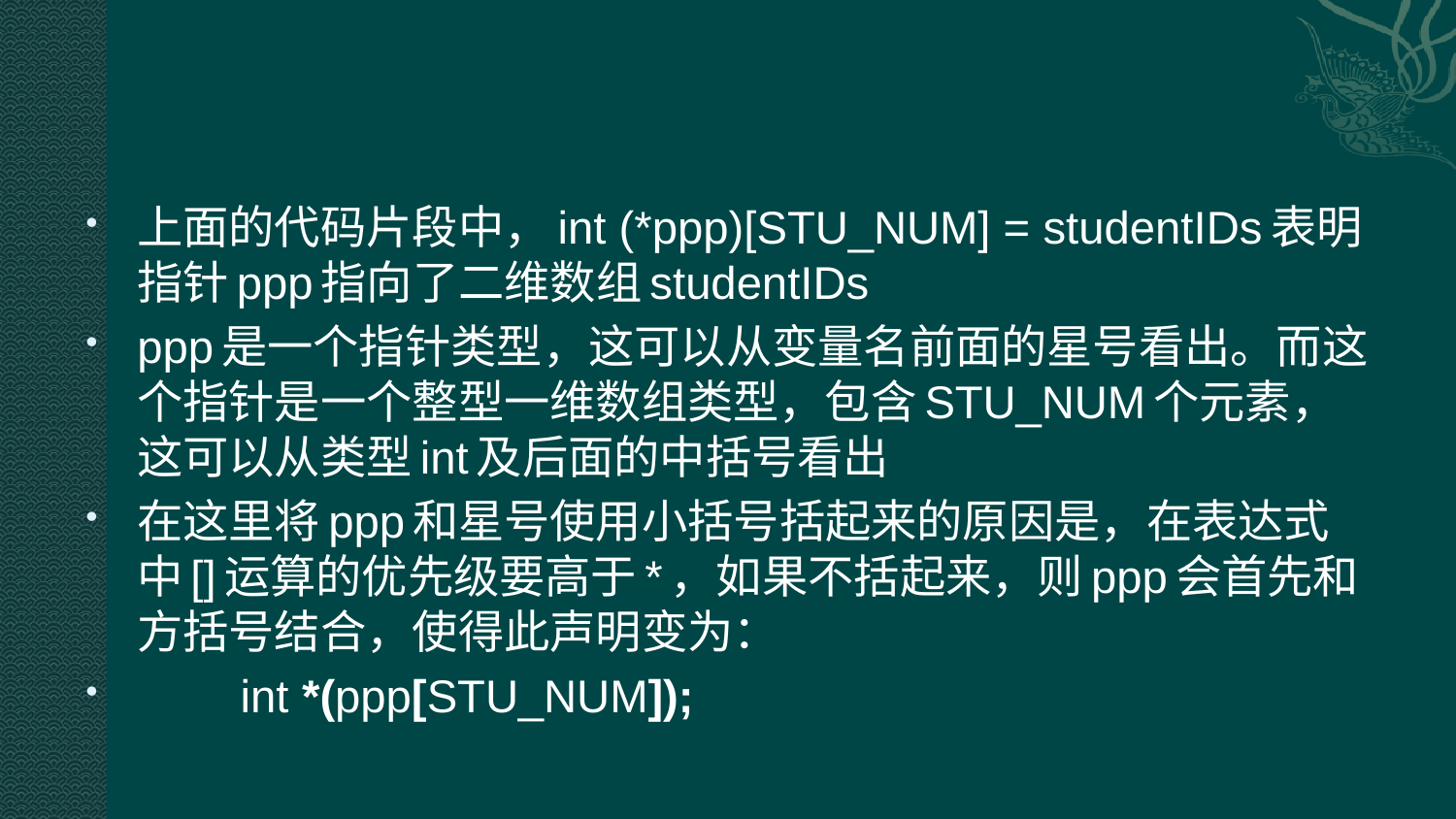

#
上面的代码片段中，int (*ppp)[STU_NUM] = studentIDs表明指针ppp指向了二维数组studentIDs
ppp是一个指针类型，这可以从变量名前面的星号看出。而这个指针是一个整型一维数组类型，包含STU_NUM个元素，这可以从类型int及后面的中括号看出
在这里将ppp和星号使用小括号括起来的原因是，在表达式中[]运算的优先级要高于*，如果不括起来，则ppp会首先和方括号结合，使得此声明变为：
	int *(ppp[STU_NUM]);